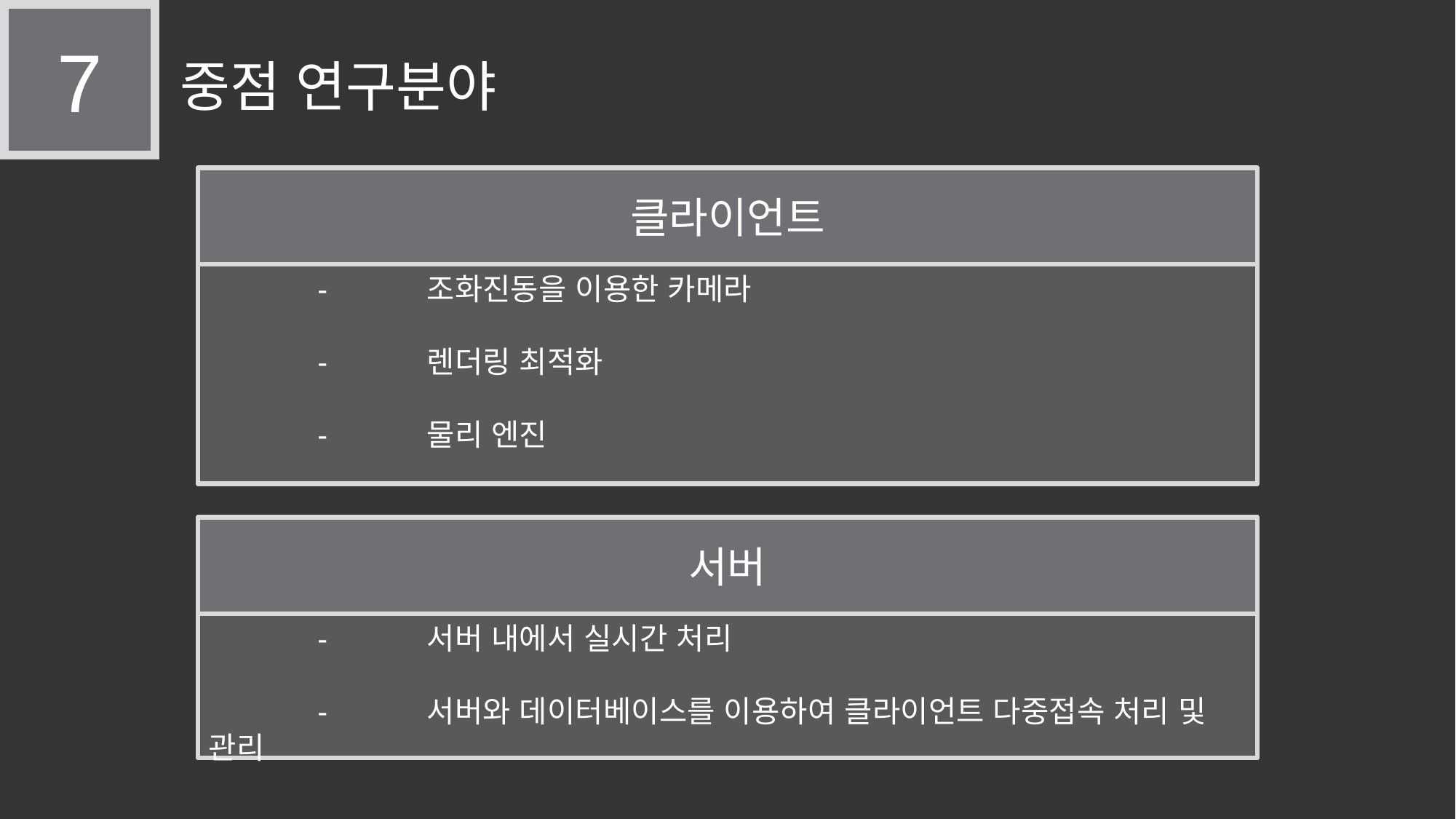

7
중점 연구분야
클라이언트
	-	조화진동을 이용한 카메라

	-	렌더링 최적화

	-	물리 엔진

서버
	-	서버 내에서 실시간 처리

	-	서버와 데이터베이스를 이용하여 클라이언트 다중접속 처리 및 관리